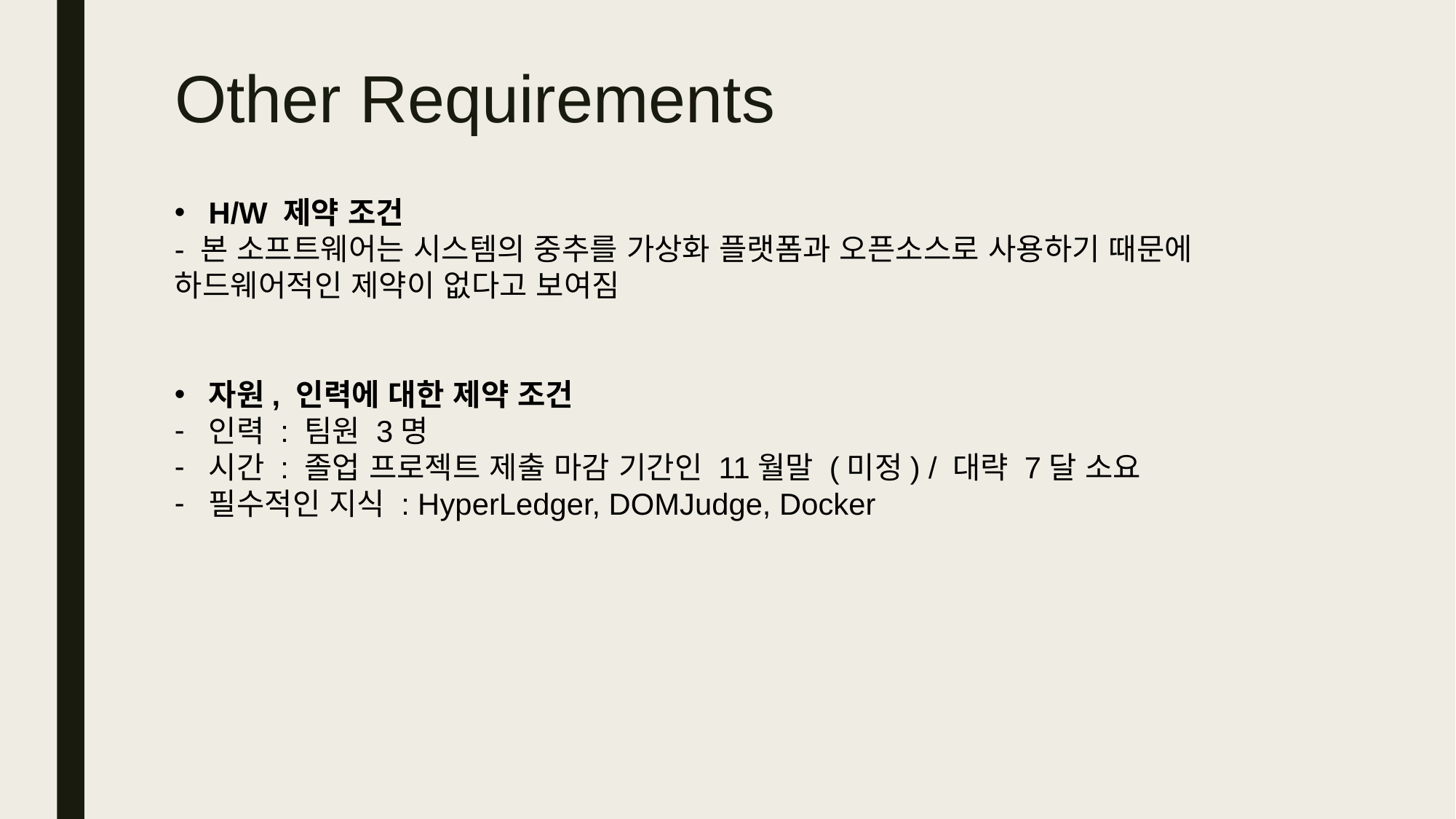

# Other Requirements
H/W 제약 조건
- 본 소프트웨어는 시스템의 중추를 가상화 플랫폼과 오픈소스로 사용하기 때문에 하드웨어적인 제약이 없다고 보여짐

자원, 인력에 대한 제약 조건
인력 : 팀원 3명
시간 : 졸업 프로젝트 제출 마감 기간인 11월말 (미정) / 대략 7달 소요
필수적인 지식 : HyperLedger, DOMJudge, Docker